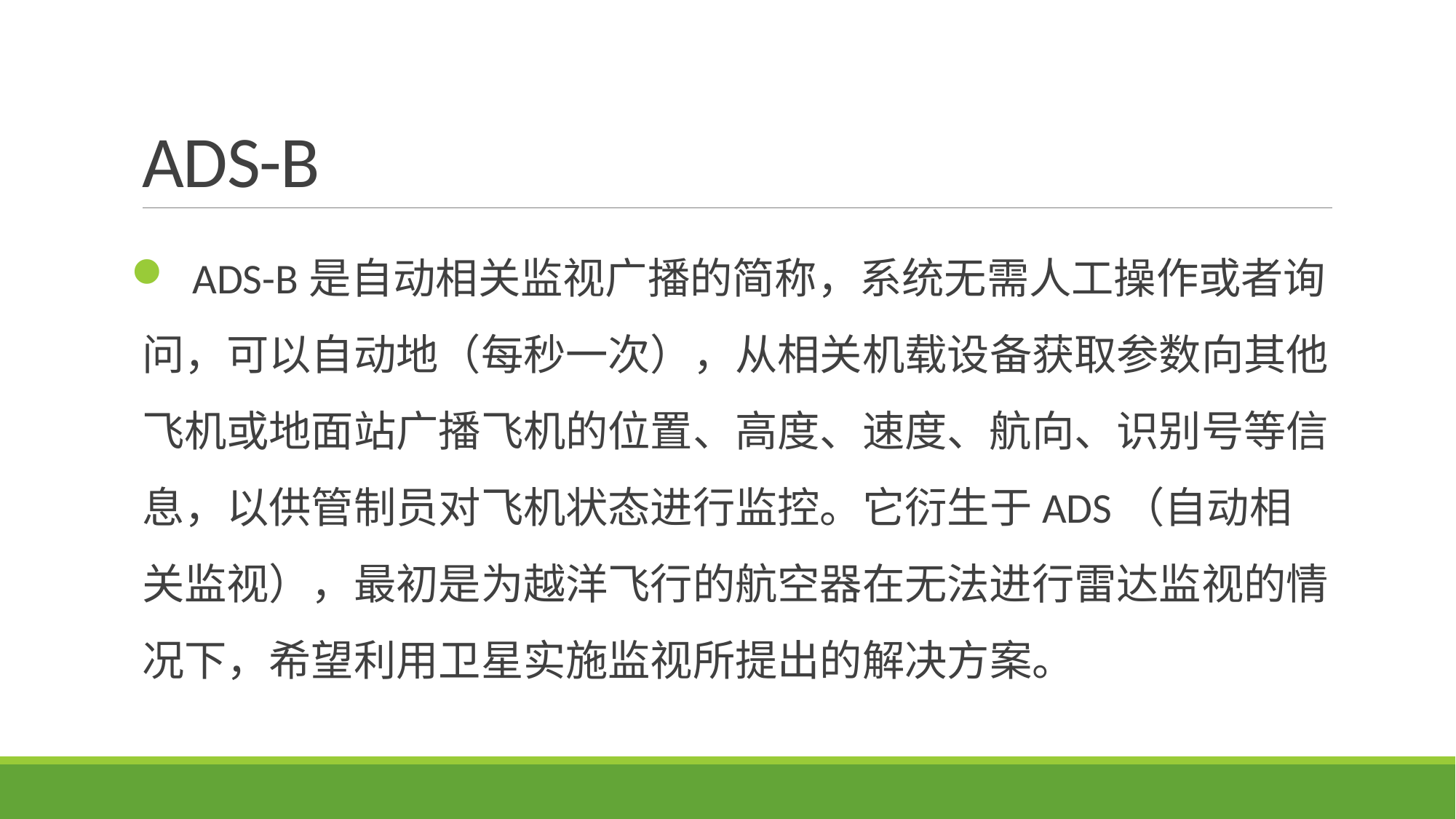

# ADS-B
  ADS-B是自动相关监视广播的简称，系统无需人工操作或者询问，可以自动地（每秒一次），从相关机载设备获取参数向其他飞机或地面站广播飞机的位置、高度、速度、航向、识别号等信息，以供管制员对飞机状态进行监控。它衍生于ADS（自动相关监视），最初是为越洋飞行的航空器在无法进行雷达监视的情况下，希望利用卫星实施监视所提出的解决方案。